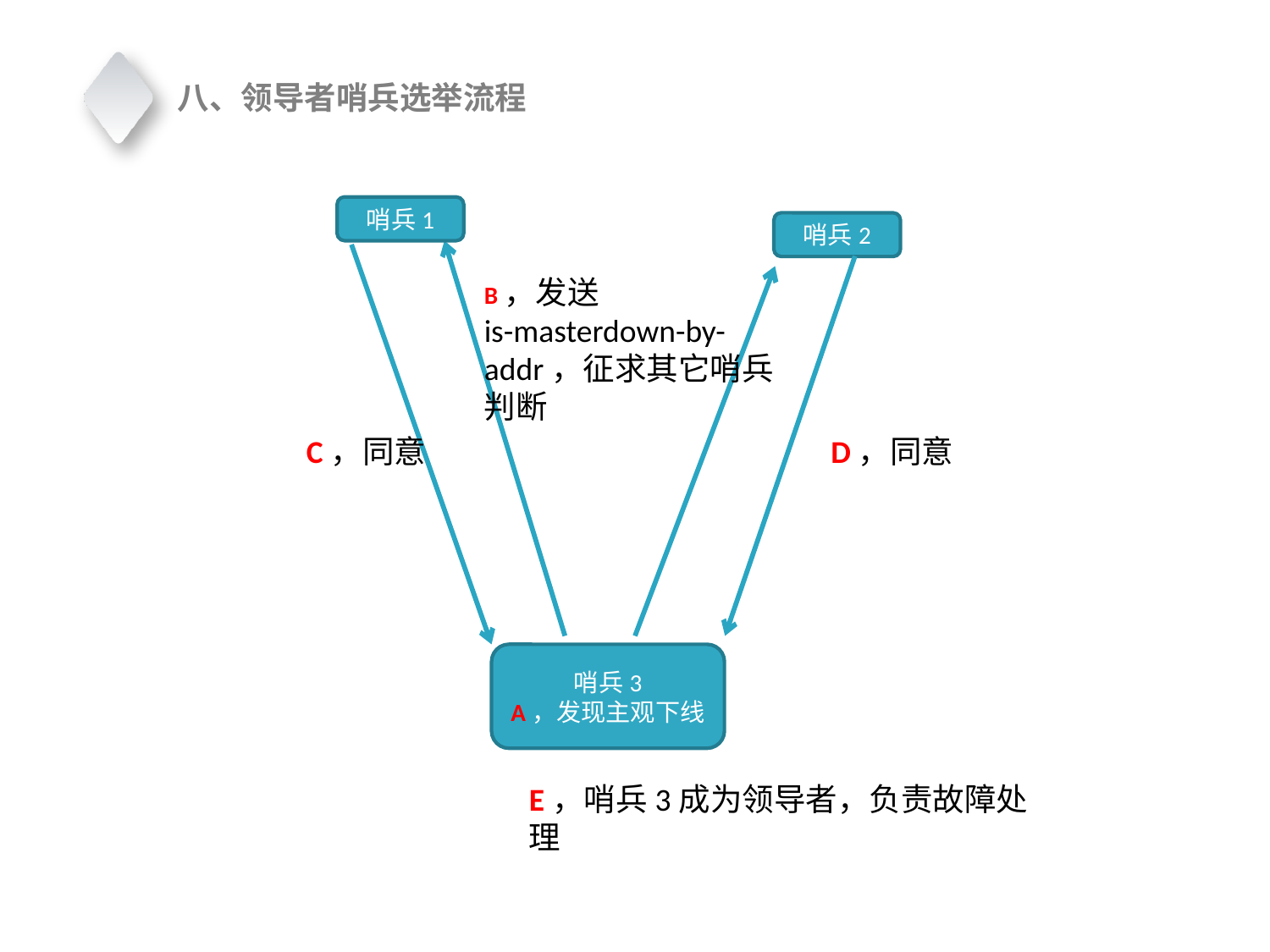

八、领导者哨兵选举流程
哨兵1
哨兵2
B，发送
is-masterdown-by-addr，征求其它哨兵判断
C，同意
D，同意
哨兵3
A，发现主观下线
E，哨兵3成为领导者，负责故障处理